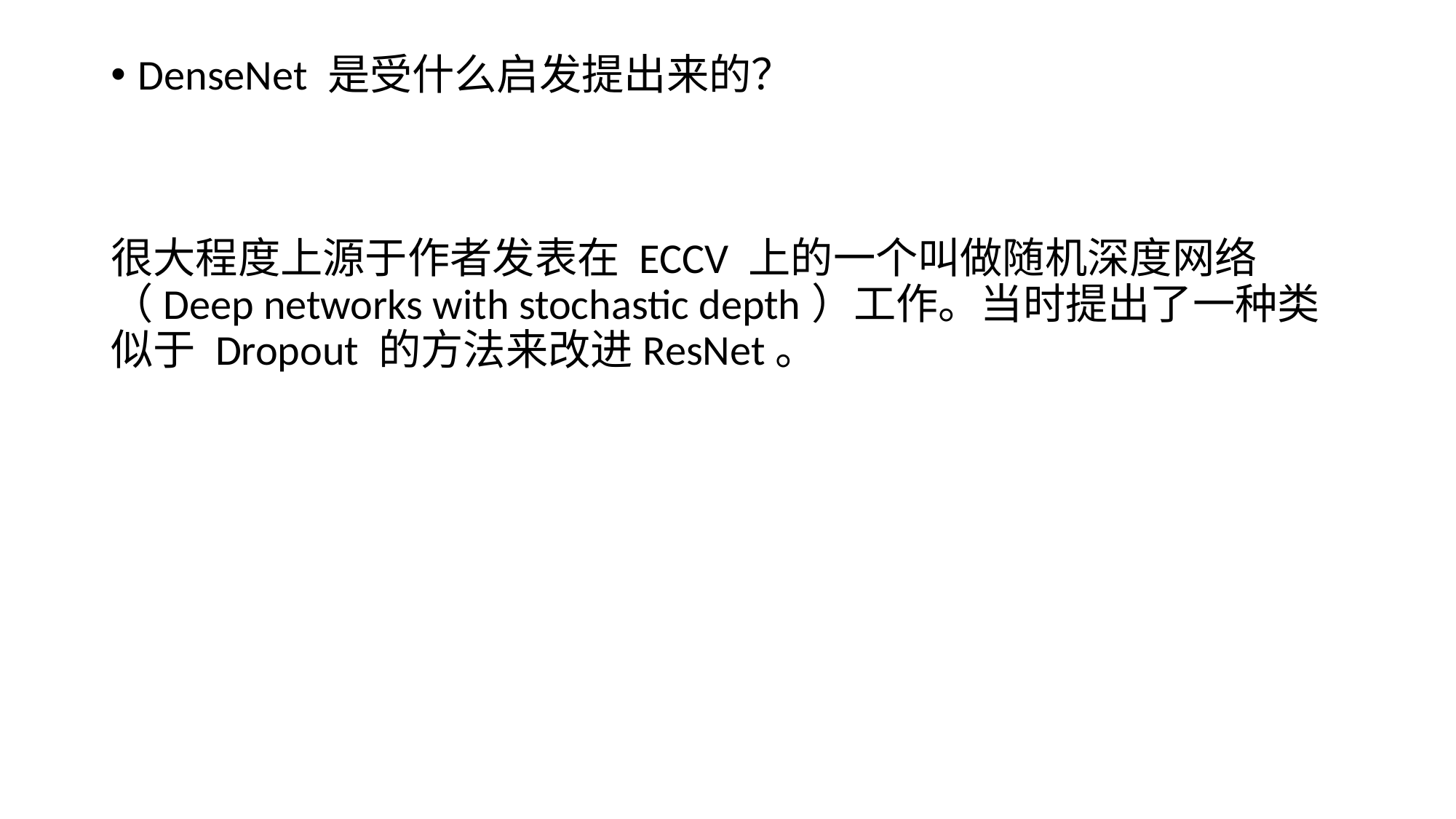

DenseNet 是受什么启发提出来的？

很大程度上源于作者发表在 ECCV 上的一个叫做随机深度网络（Deep networks with stochastic depth）工作。当时提出了一种类似于 Dropout 的方法来改进ResNet。